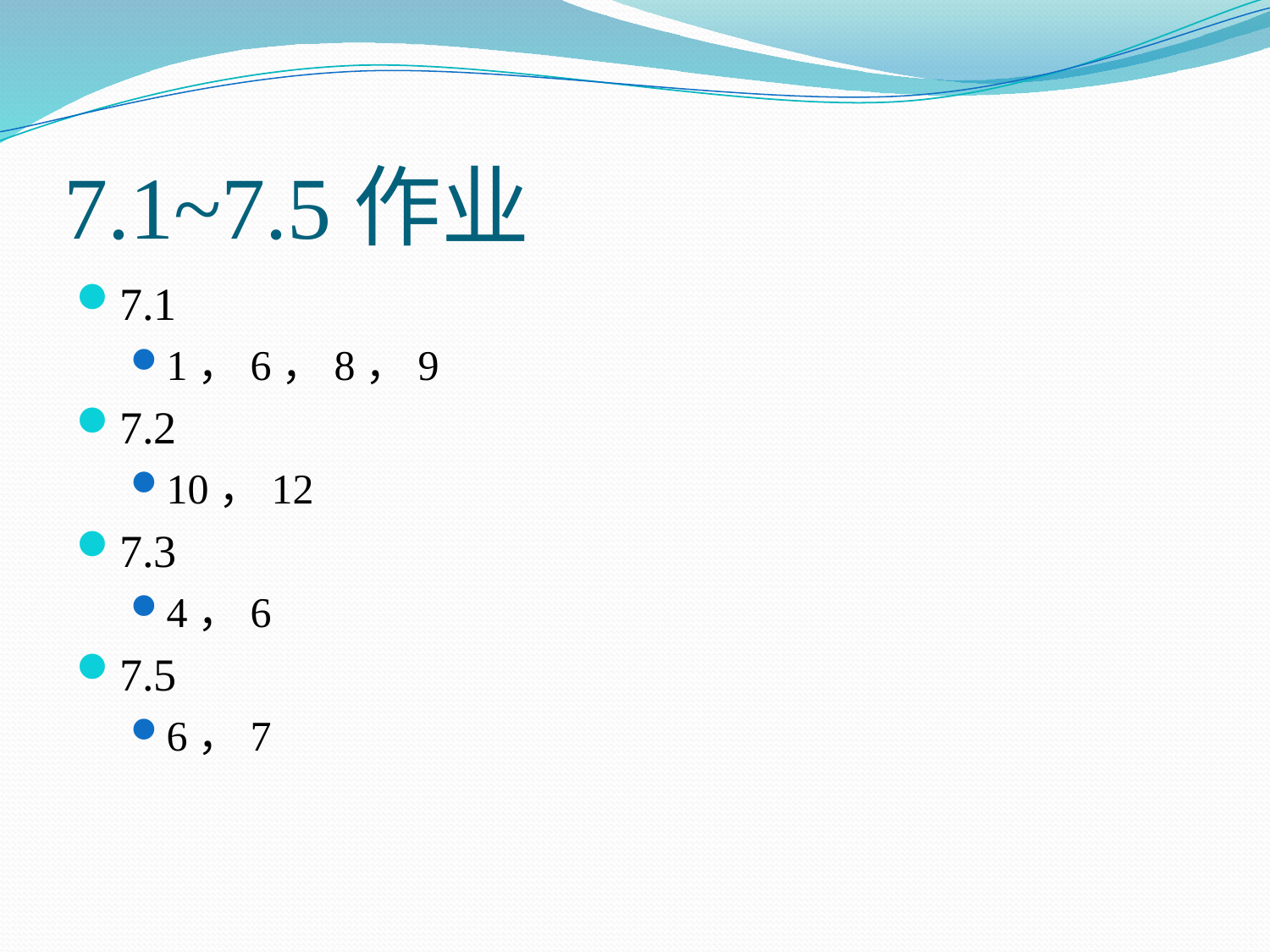

# 7.1~7.5作业
7.1
1，6，8，9
7.2
10，12
7.3
4，6
7.5
6，7